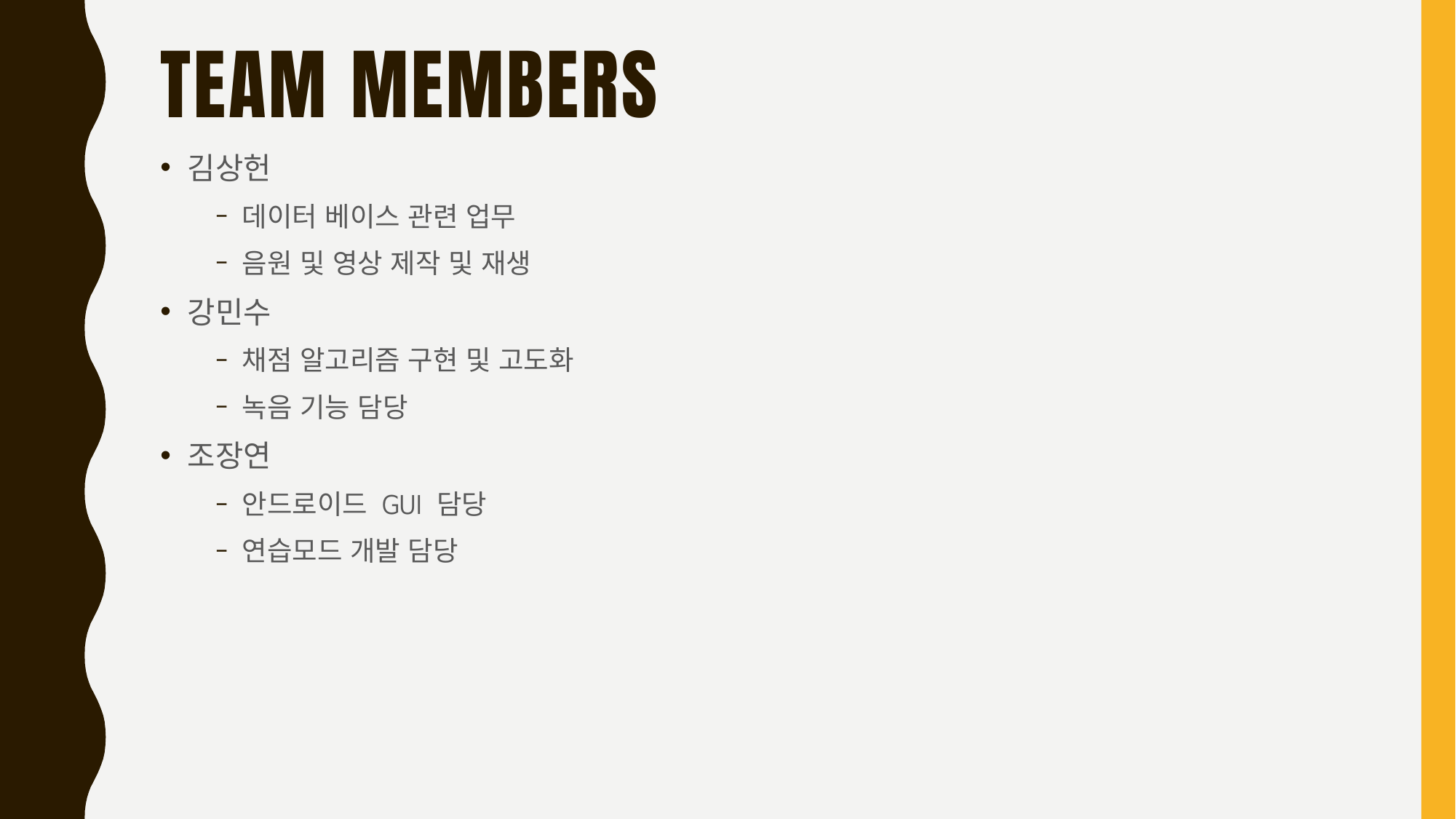

# Team members
김상헌
데이터 베이스 관련 업무
음원 및 영상 제작 및 재생
강민수
채점 알고리즘 구현 및 고도화
녹음 기능 담당
조장연
안드로이드 GUI 담당
연습모드 개발 담당